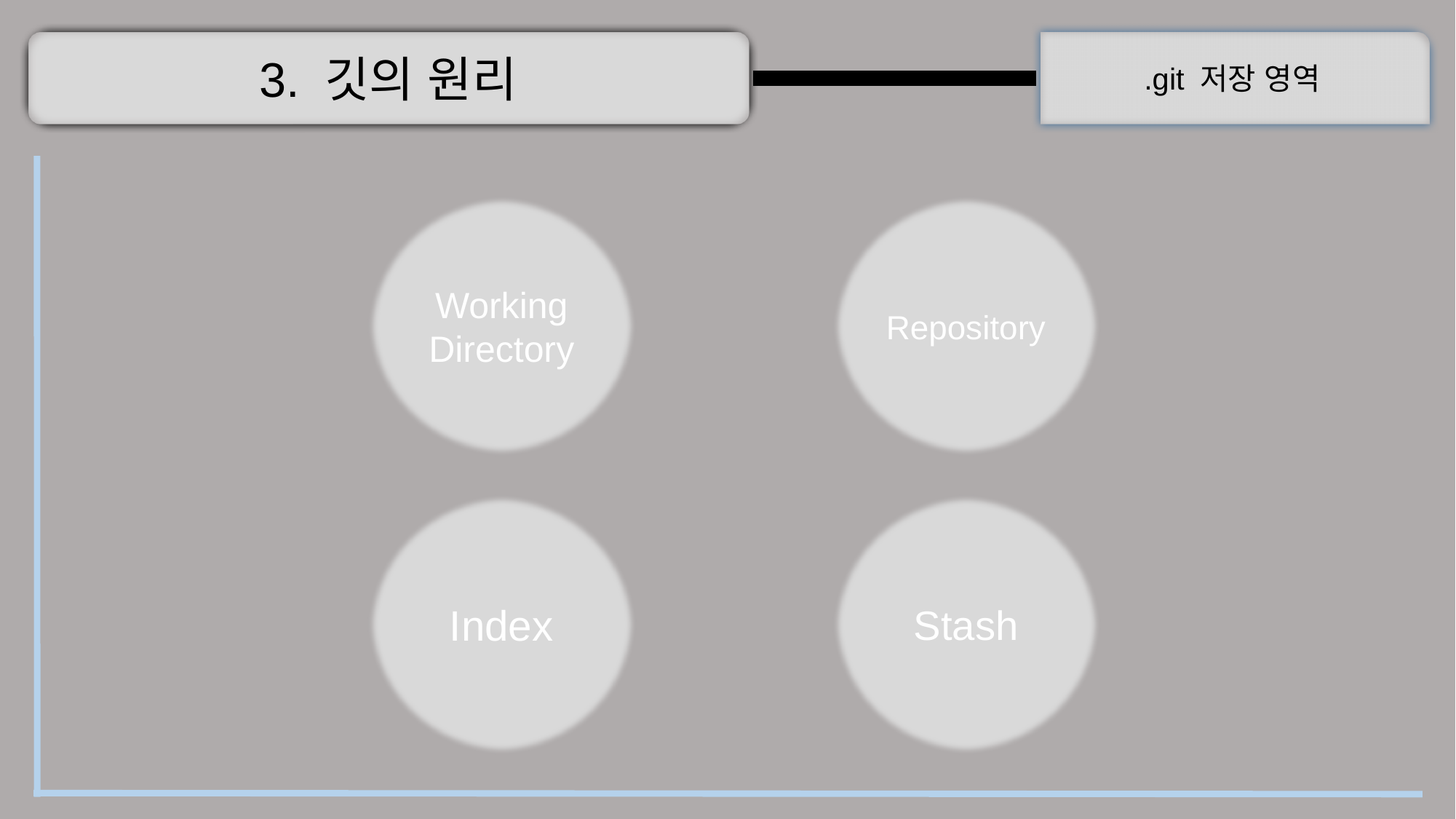

3. 깃의 원리
.git 저장 영역
Working Directory
Repository
Index
Stash